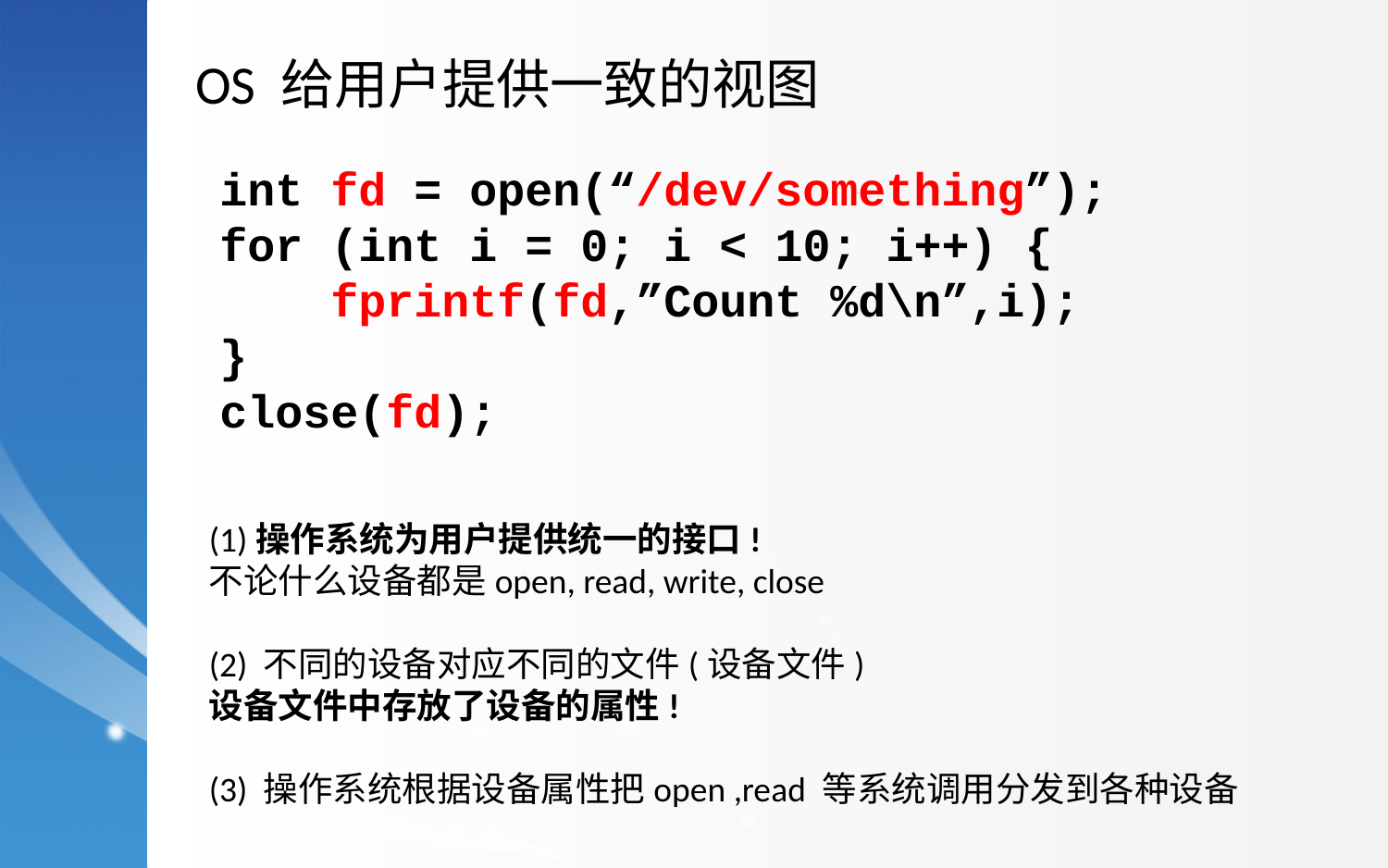

OS 给用户提供一致的视图
int fd = open(“/dev/something”);
for (int i = 0; i < 10; i++) {
    fprintf(fd,”Count %d\n”,i);
}
close(fd);

(1)操作系统为用户提供统一的接口!
不论什么设备都是open, read, write, close

(2) 不同的设备对应不同的文件(设备文件)
设备文件中存放了设备的属性!

(3) 操作系统根据设备属性把open ,read 等系统调用分发到各种设备